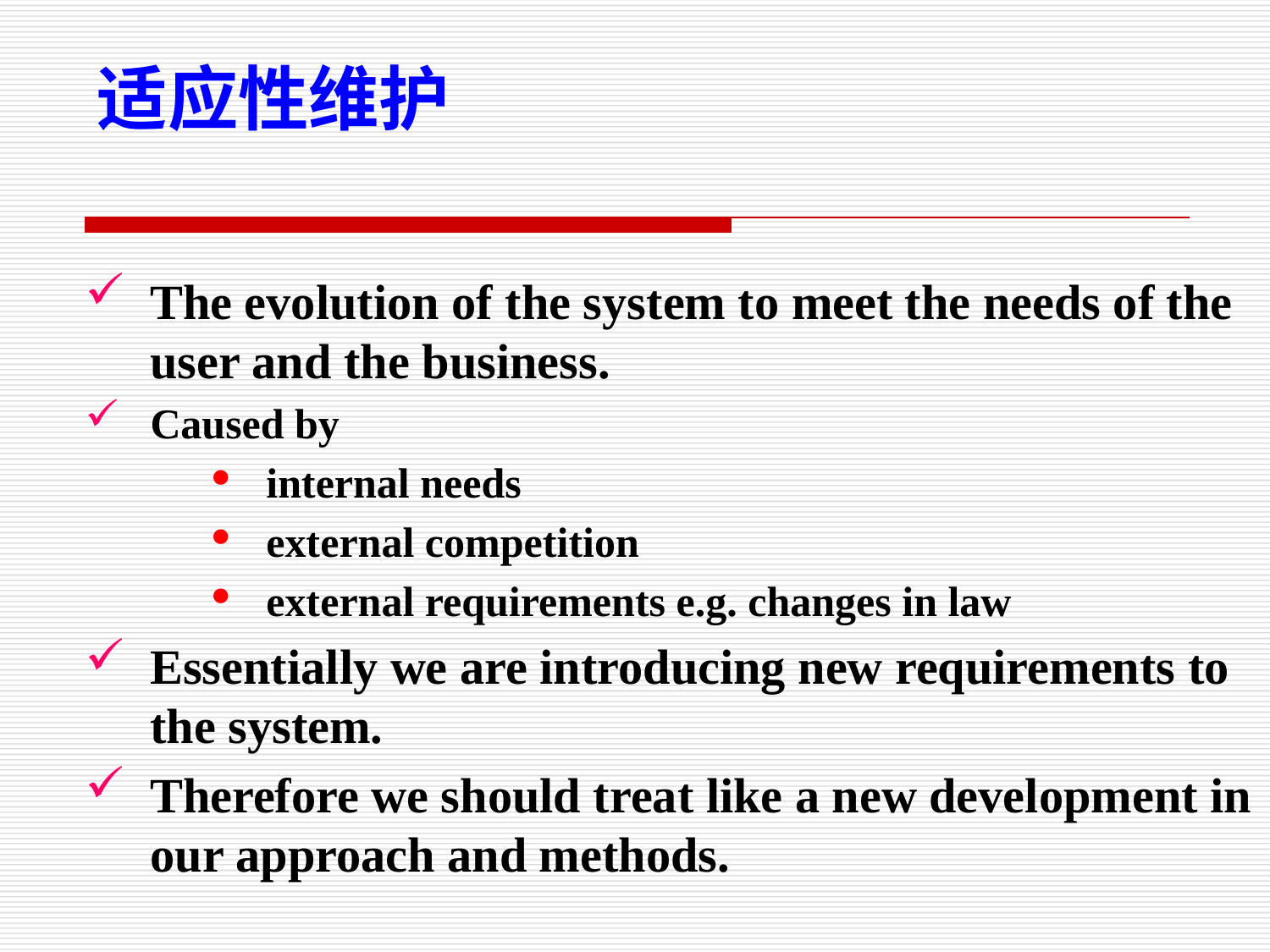

适应性维护
The evolution of the system to meet the needs of the user and the business.
Caused by
internal needs
external competition
external requirements e.g. changes in law
Essentially we are introducing new requirements to the system.
Therefore we should treat like a new development in our approach and methods.